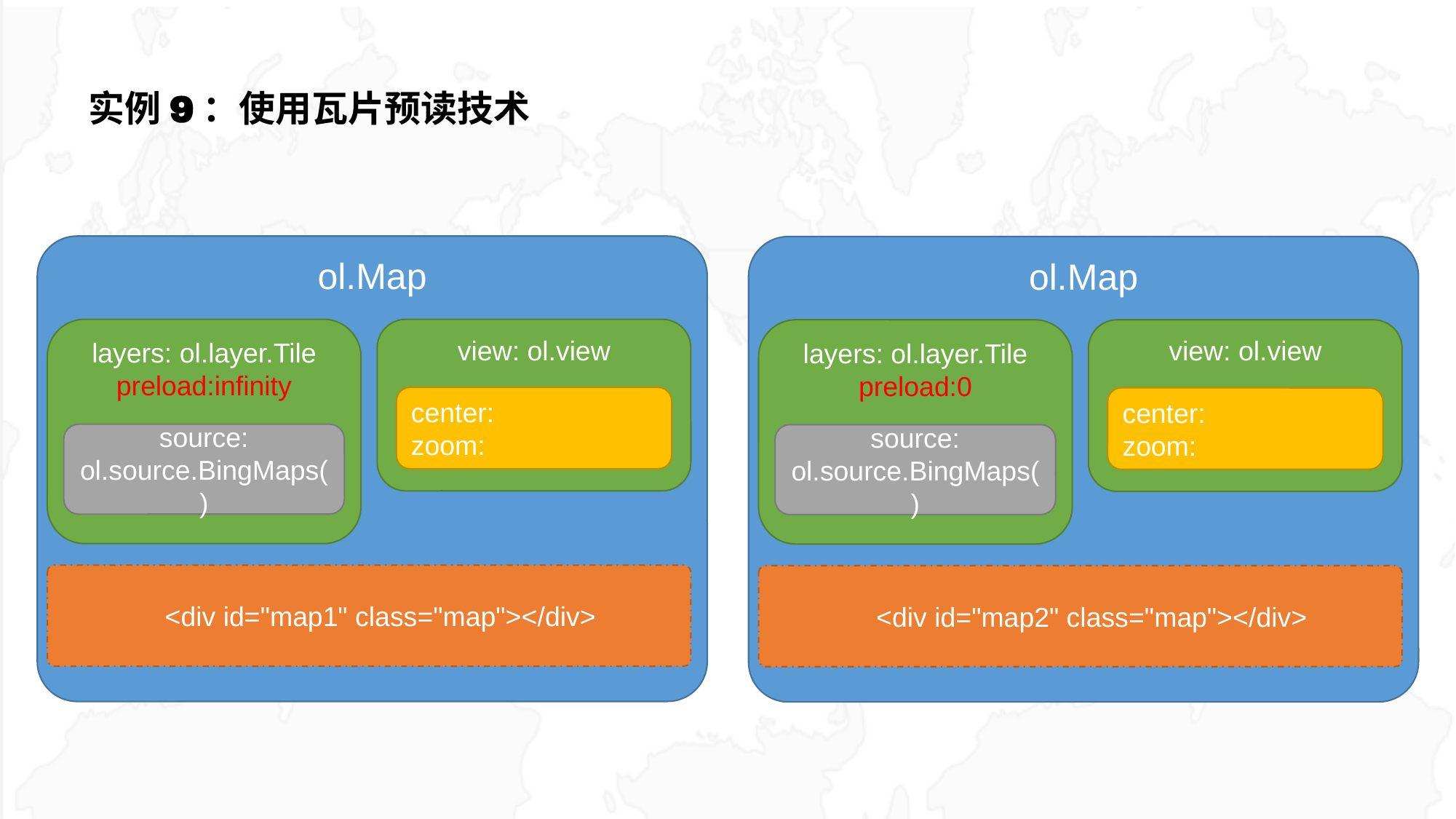

# 实例9：使用瓦片预读技术
ol.Map
layers: ol.layer.Tile
preload:infinity
view: ol.view
center:
zoom:
source: ol.source.BingMaps()
   <div id="map1" class="map"></div>
ol.Map
layers: ol.layer.Tile
preload:0
view: ol.view
center:
zoom:
source: ol.source.BingMaps()
   <div id="map2" class="map"></div>